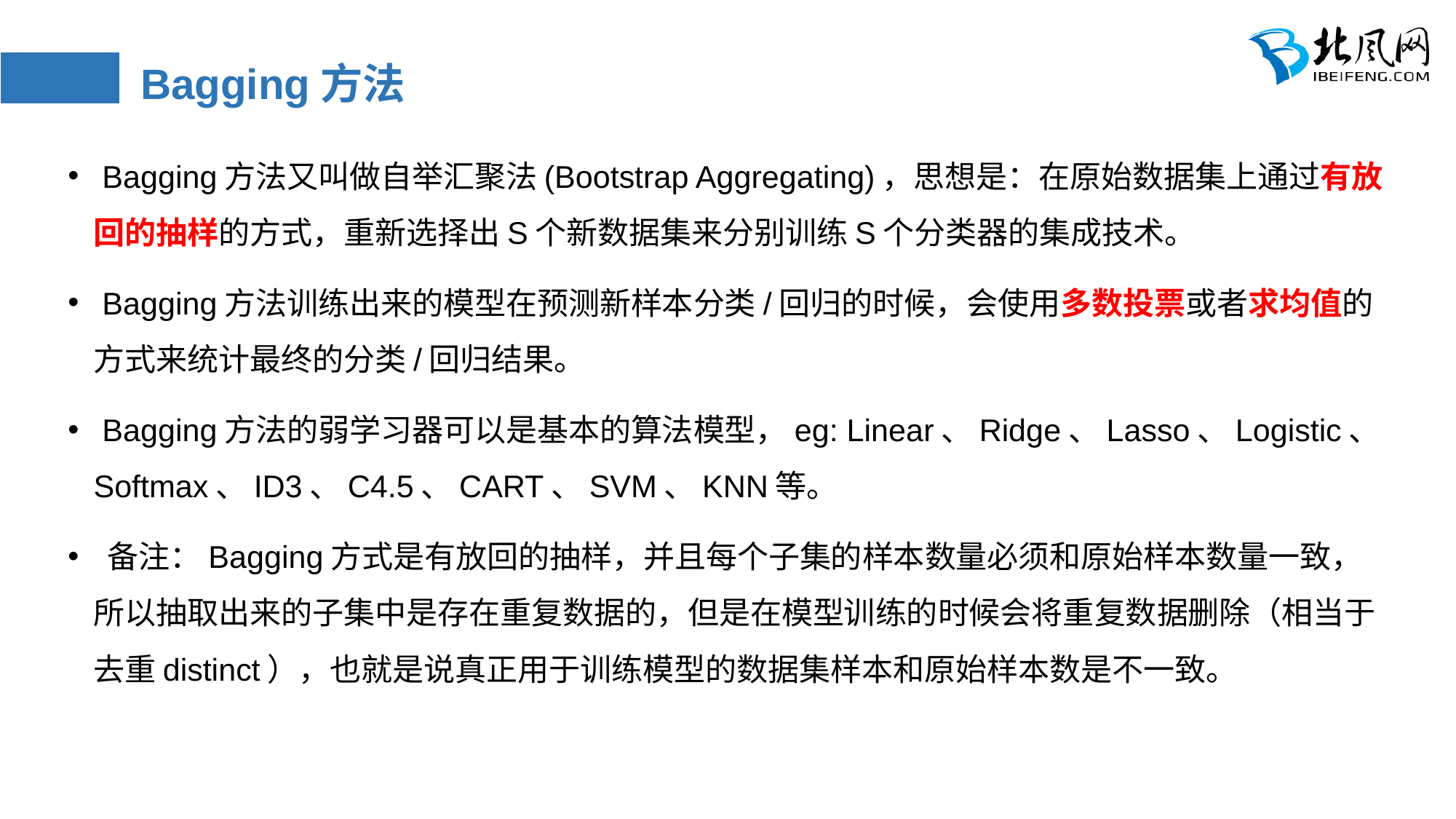

# Bagging方法
 Bagging方法又叫做自举汇聚法(Bootstrap Aggregating)，思想是：在原始数据集上通过有放回的抽样的方式，重新选择出S个新数据集来分别训练S个分类器的集成技术。
 Bagging方法训练出来的模型在预测新样本分类/回归的时候，会使用多数投票或者求均值的方式来统计最终的分类/回归结果。
 Bagging方法的弱学习器可以是基本的算法模型，eg: Linear、Ridge、Lasso、Logistic、Softmax、ID3、C4.5、CART、SVM、KNN等。
 备注：Bagging方式是有放回的抽样，并且每个子集的样本数量必须和原始样本数量一致，所以抽取出来的子集中是存在重复数据的，但是在模型训练的时候会将重复数据删除（相当于去重distinct），也就是说真正用于训练模型的数据集样本和原始样本数是不一致。